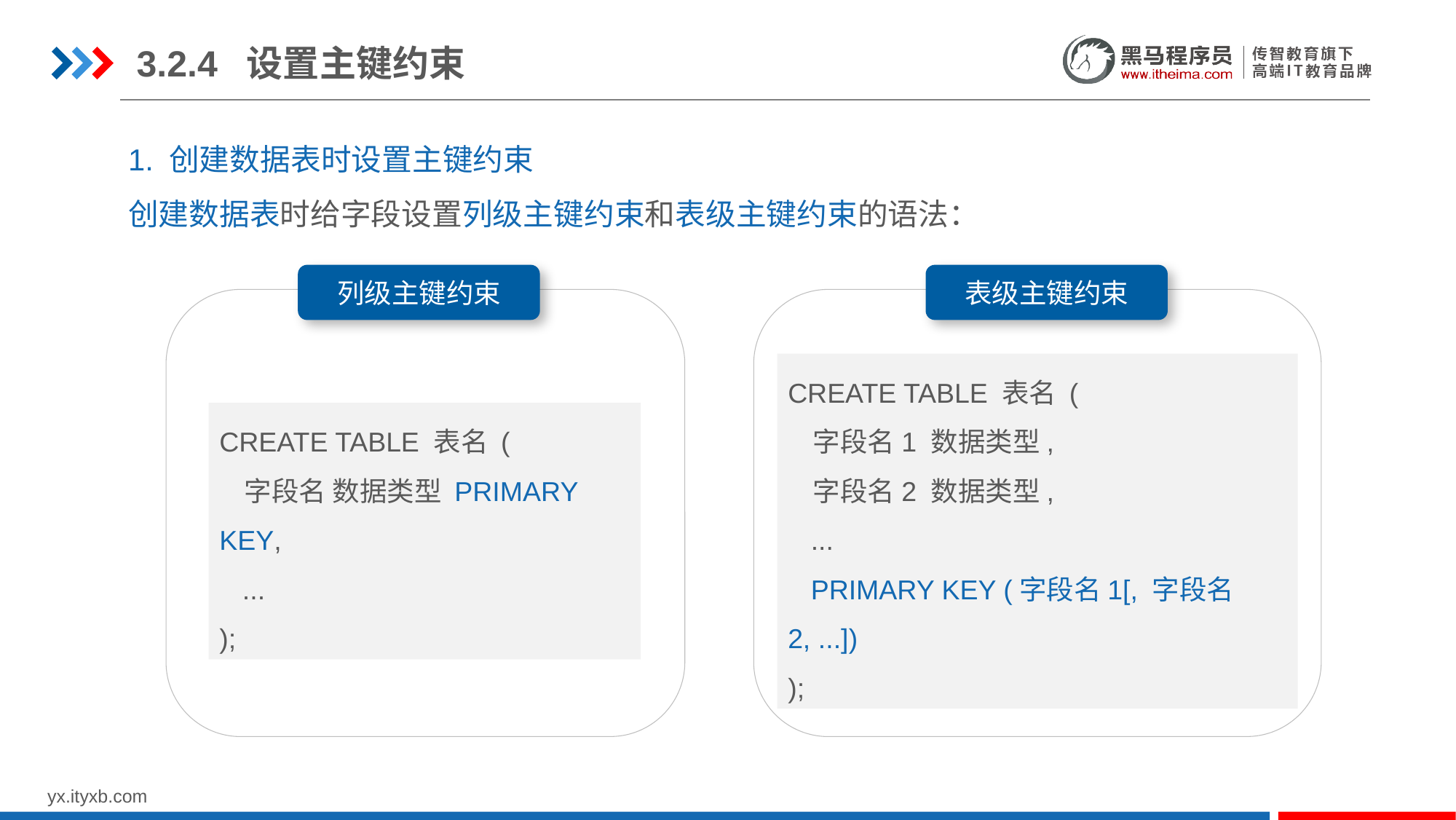

3.2.4  设置主键约束
1. 创建数据表时设置主键约束
创建数据表时给字段设置列级主键约束和表级主键约束的语法：

列级主键约束
表级主键约束

CREATE TABLE 表名 (
   字段名1 数据类型,
   字段名2 数据类型,
   ...
   PRIMARY KEY (字段名1[, 字段名2, ...])
);
CREATE TABLE 表名 (
   字段名 数据类型 PRIMARY KEY,
   ...
);